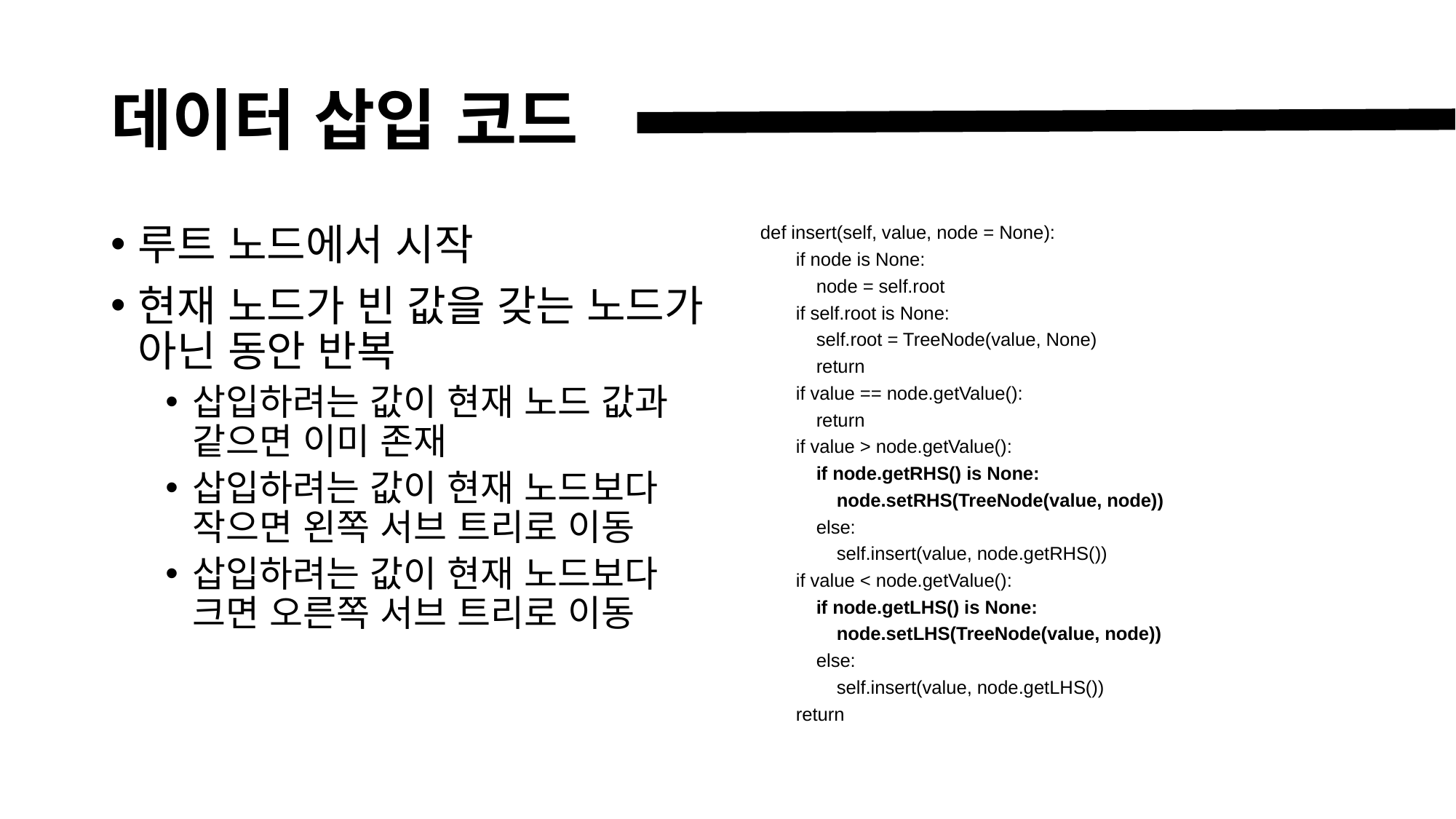

# 데이터 삽입 코드
루트 노드에서 시작
현재 노드가 빈 값을 갖는 노드가 아닌 동안 반복
삽입하려는 값이 현재 노드 값과 같으면 이미 존재
삽입하려는 값이 현재 노드보다 작으면 왼쪽 서브 트리로 이동
삽입하려는 값이 현재 노드보다 크면 오른쪽 서브 트리로 이동
 def insert(self, value, node = None):
        if node is None:
            node = self.root
        if self.root is None:
            self.root = TreeNode(value, None)
            return
        if value == node.getValue():
            return
        if value > node.getValue():
            if node.getRHS() is None:
                node.setRHS(TreeNode(value, node))
            else:
                self.insert(value, node.getRHS())
        if value < node.getValue():
            if node.getLHS() is None:
                node.setLHS(TreeNode(value, node))
            else:
                self.insert(value, node.getLHS())
        return